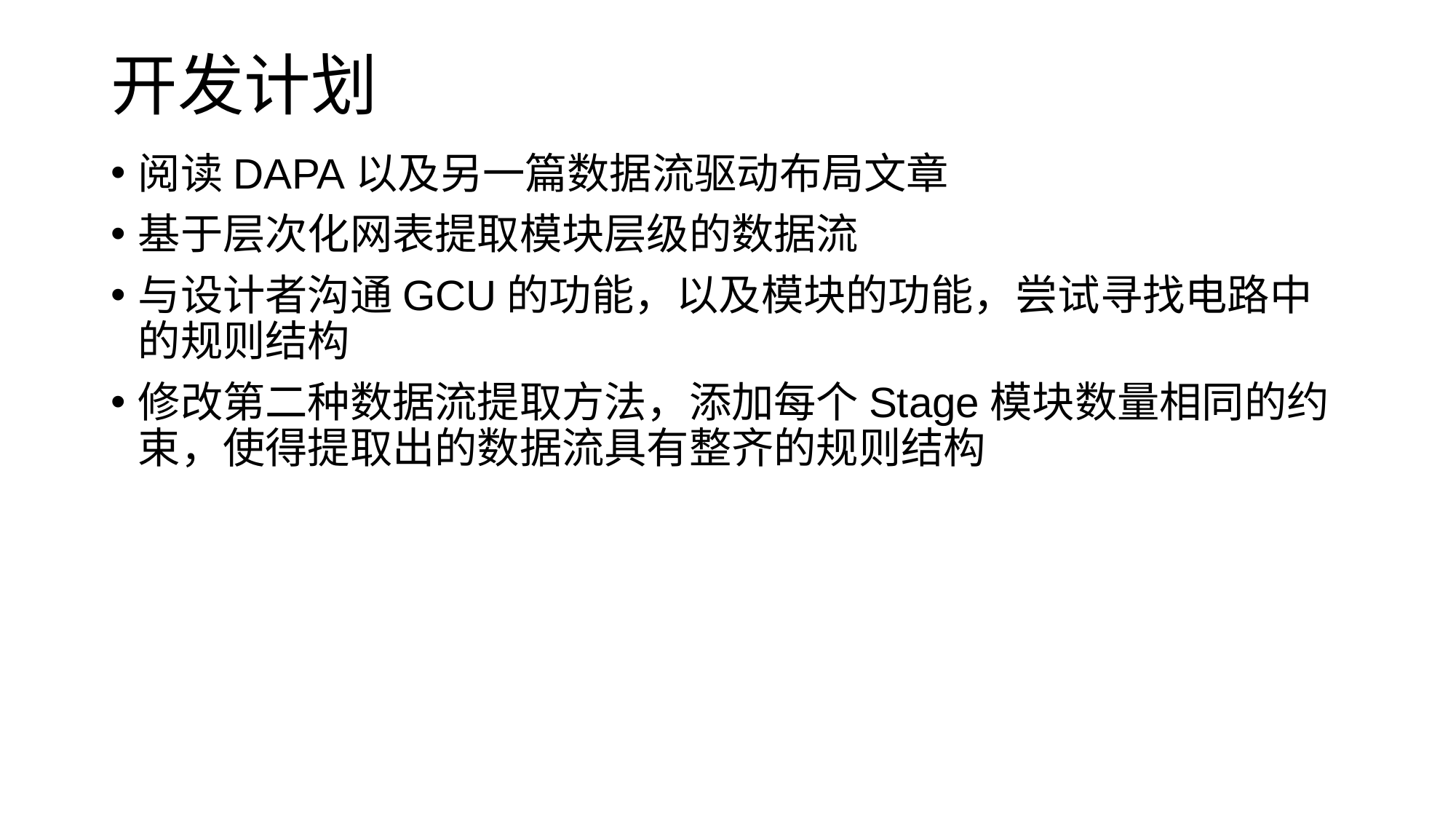

# 开发计划
阅读DAPA以及另一篇数据流驱动布局文章
基于层次化网表提取模块层级的数据流
与设计者沟通GCU的功能，以及模块的功能，尝试寻找电路中的规则结构
修改第二种数据流提取方法，添加每个Stage模块数量相同的约束，使得提取出的数据流具有整齐的规则结构